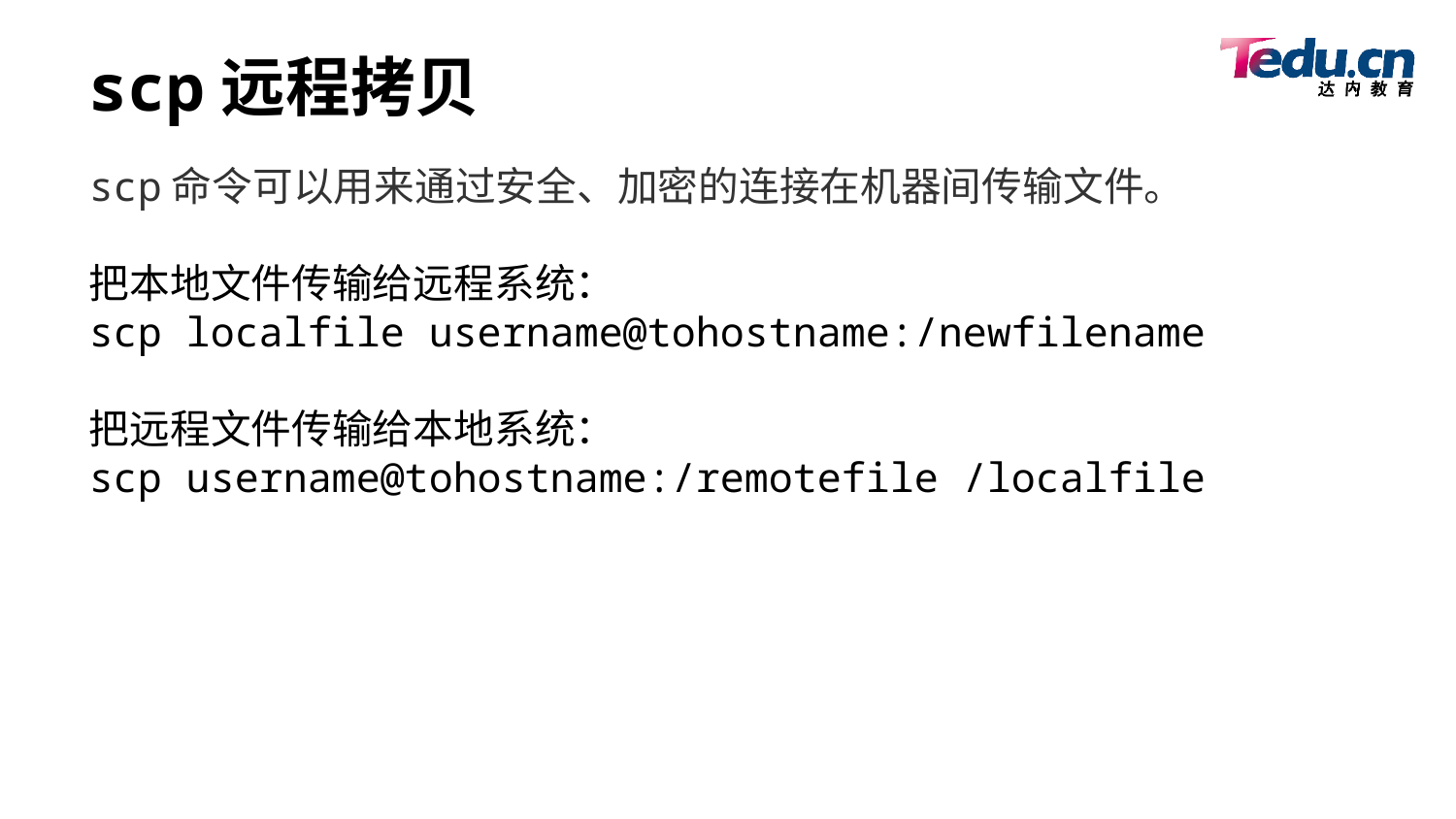

# scp远程拷贝
scp命令可以用来通过安全、加密的连接在机器间传输文件。

把本地文件传输给远程系统：
scp localfile username@tohostname:/newfilename

把远程文件传输给本地系统：
scp username@tohostname:/remotefile /localfile